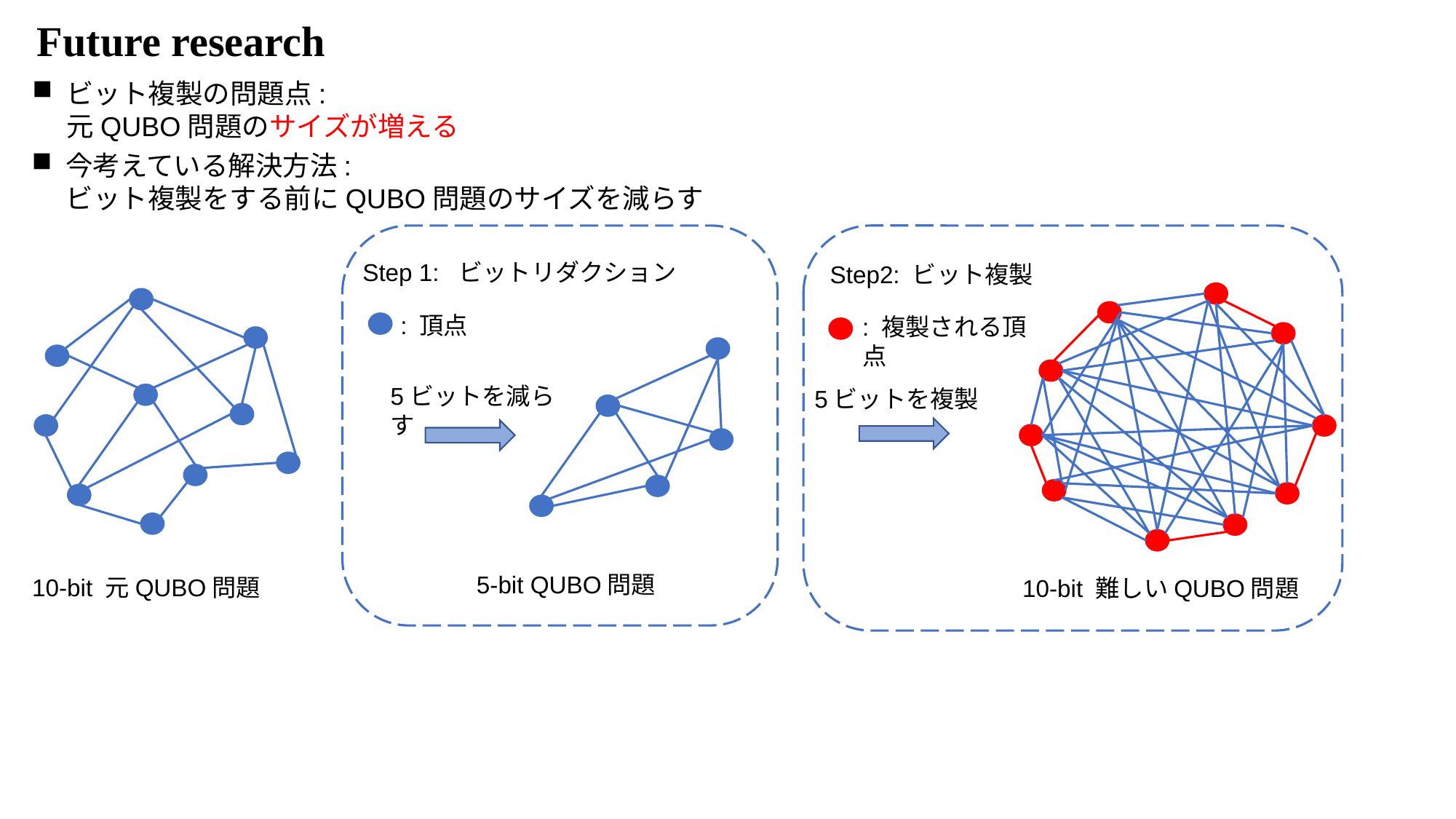

Future research
ビット複製の問題点:
元QUBO問題のサイズが増える
今考えている解決方法:
ビット複製をする前にQUBO問題のサイズを減らす

Step 1:  ビットリダクション
Step2: ビット複製

: 頂点
: 複製される頂点

5ビットを減らす
5ビットを複製

5-bit QUBO問題
10-bit 元QUBO問題
10-bit 難しいQUBO問題